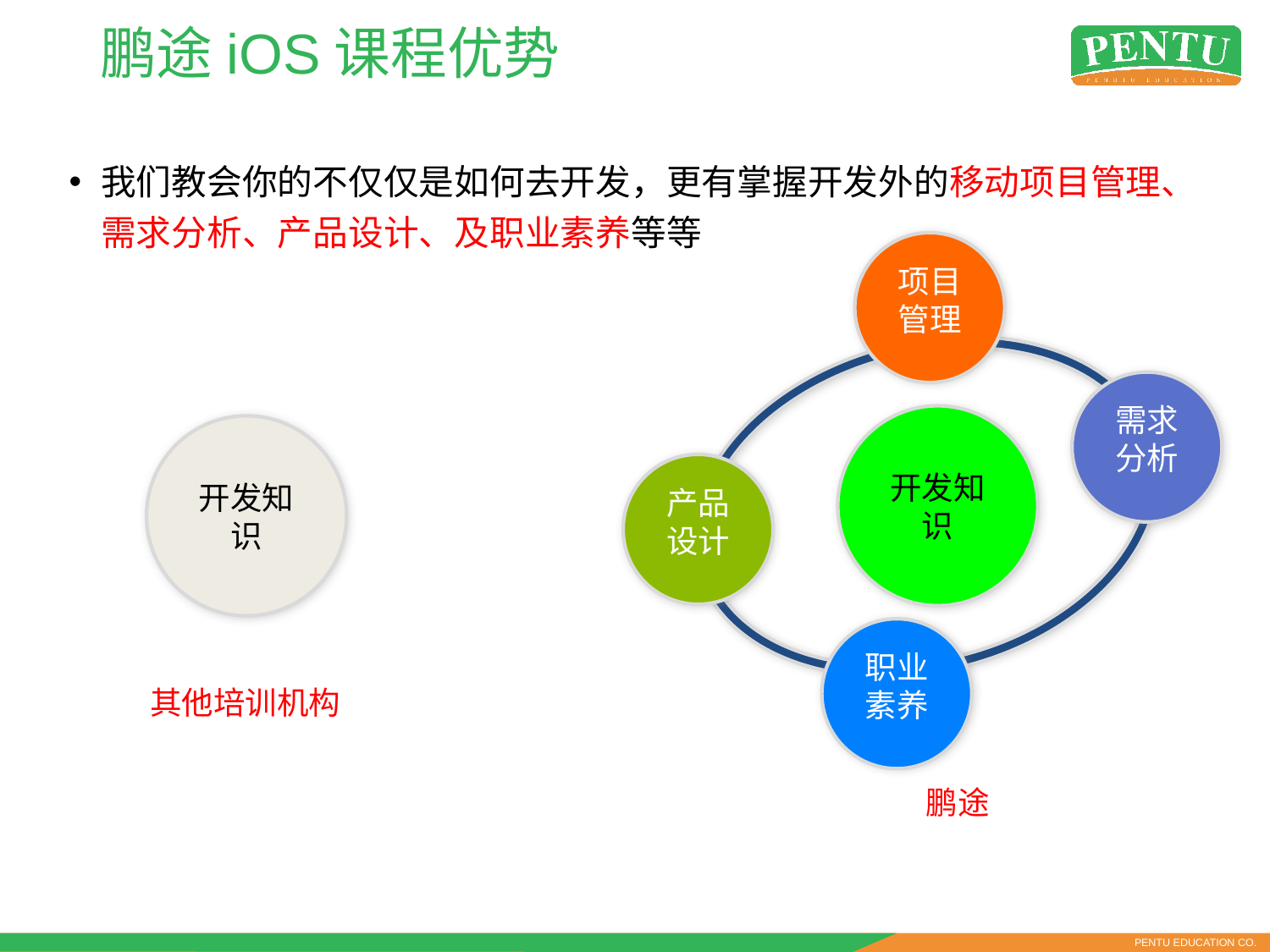

# 鹏途iOS课程优势

我们教会你的不仅仅是如何去开发，更有掌握开发外的移动项目管理、需求分析、产品设计、及职业素养等等
项目管理

需求分析
开发知识
开发知识
产品设计

职业素养
其他培训机构
鹏途